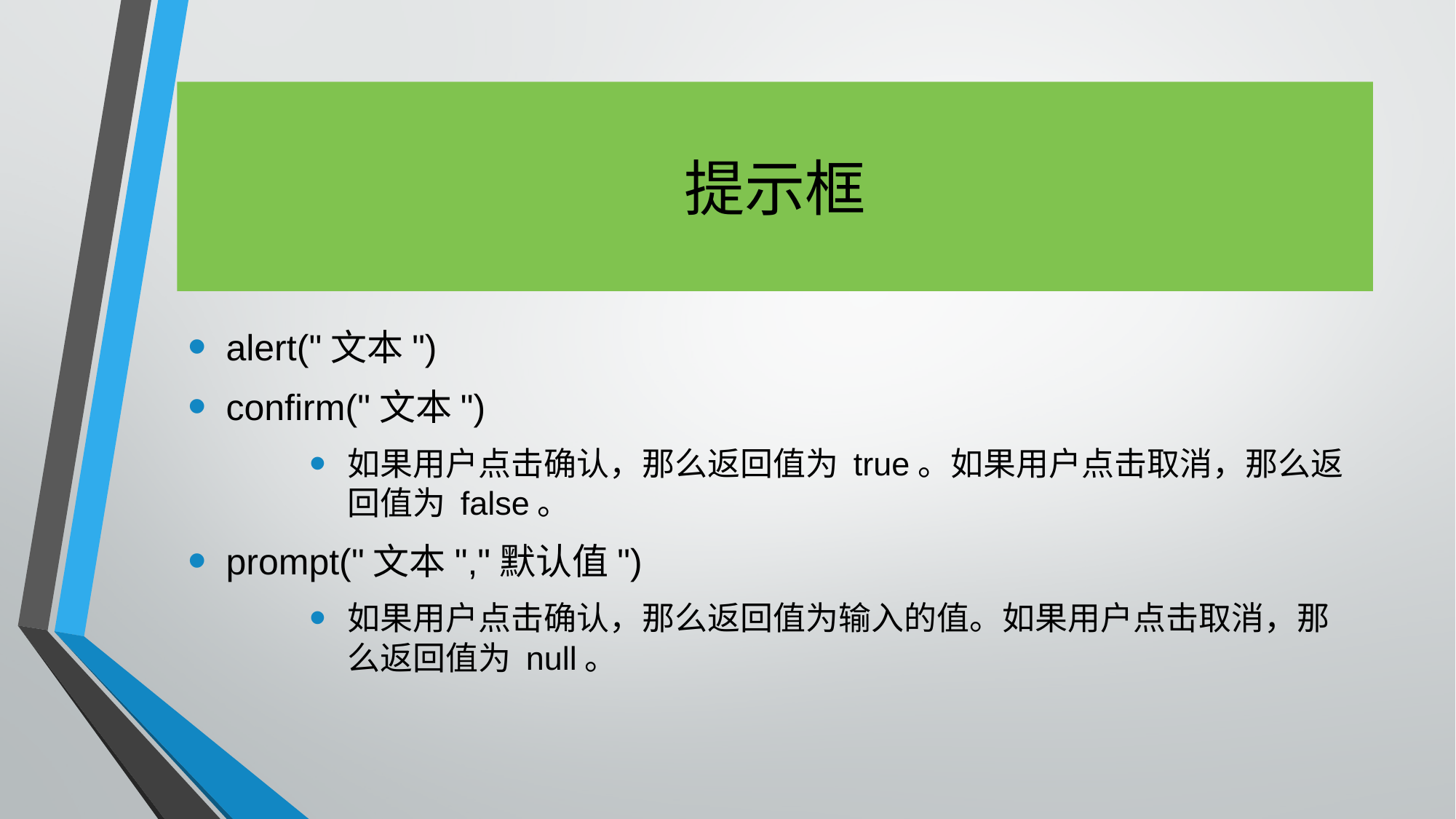

# 提示框
alert("文本")
confirm("文本")
如果用户点击确认，那么返回值为 true。如果用户点击取消，那么返回值为 false。
prompt("文本","默认值")
如果用户点击确认，那么返回值为输入的值。如果用户点击取消，那么返回值为 null。